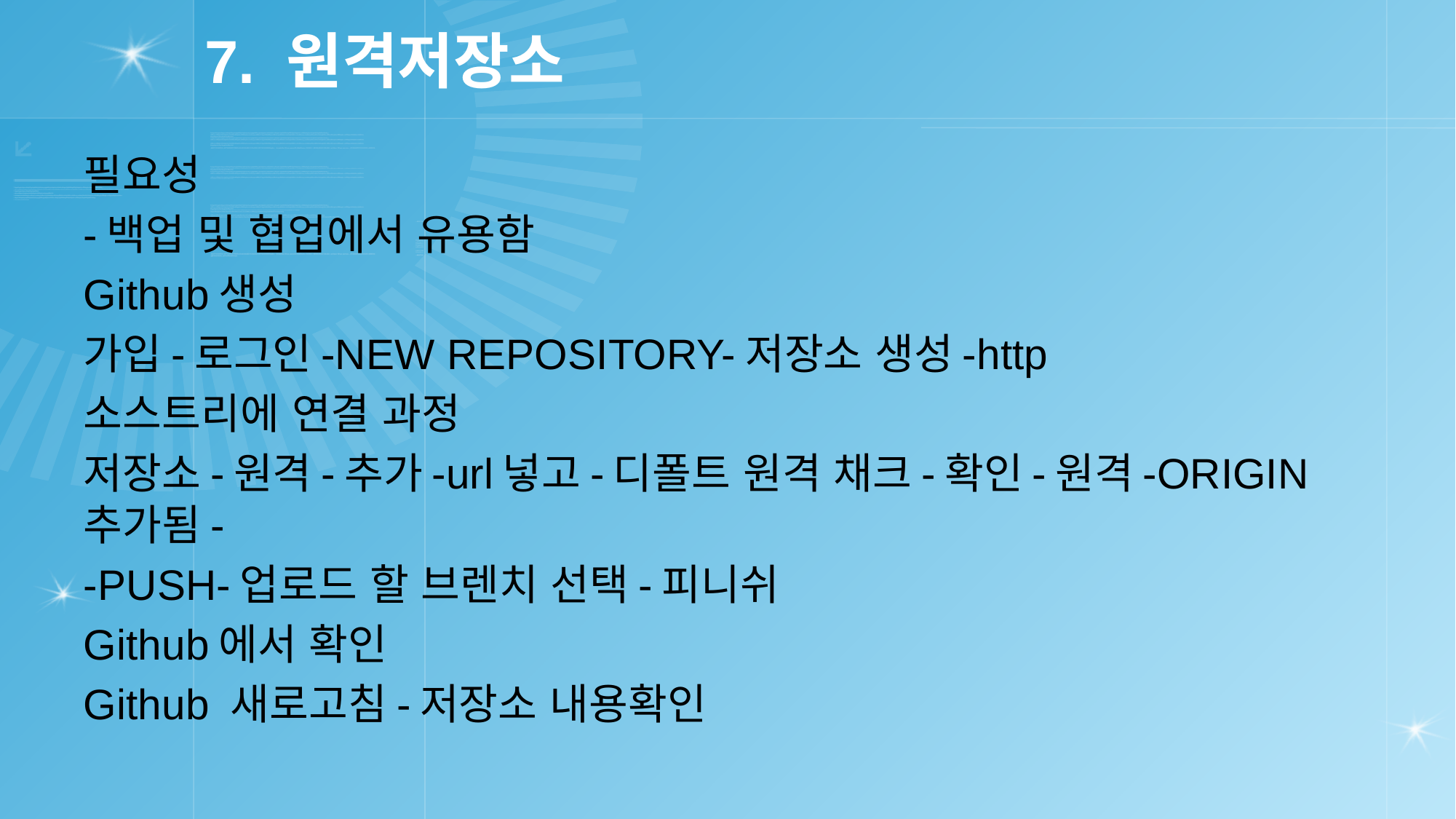

# 7. 원격저장소
필요성
-백업 및 협업에서 유용함
Github생성
가입-로그인-NEW REPOSITORY-저장소 생성-http
소스트리에 연결 과정
저장소-원격-추가-url넣고-디폴트 원격 채크-확인-원격-ORIGIN추가됨-
-PUSH-업로드 할 브렌치 선택-피니쉬
Github에서 확인
Github 새로고침-저장소 내용확인